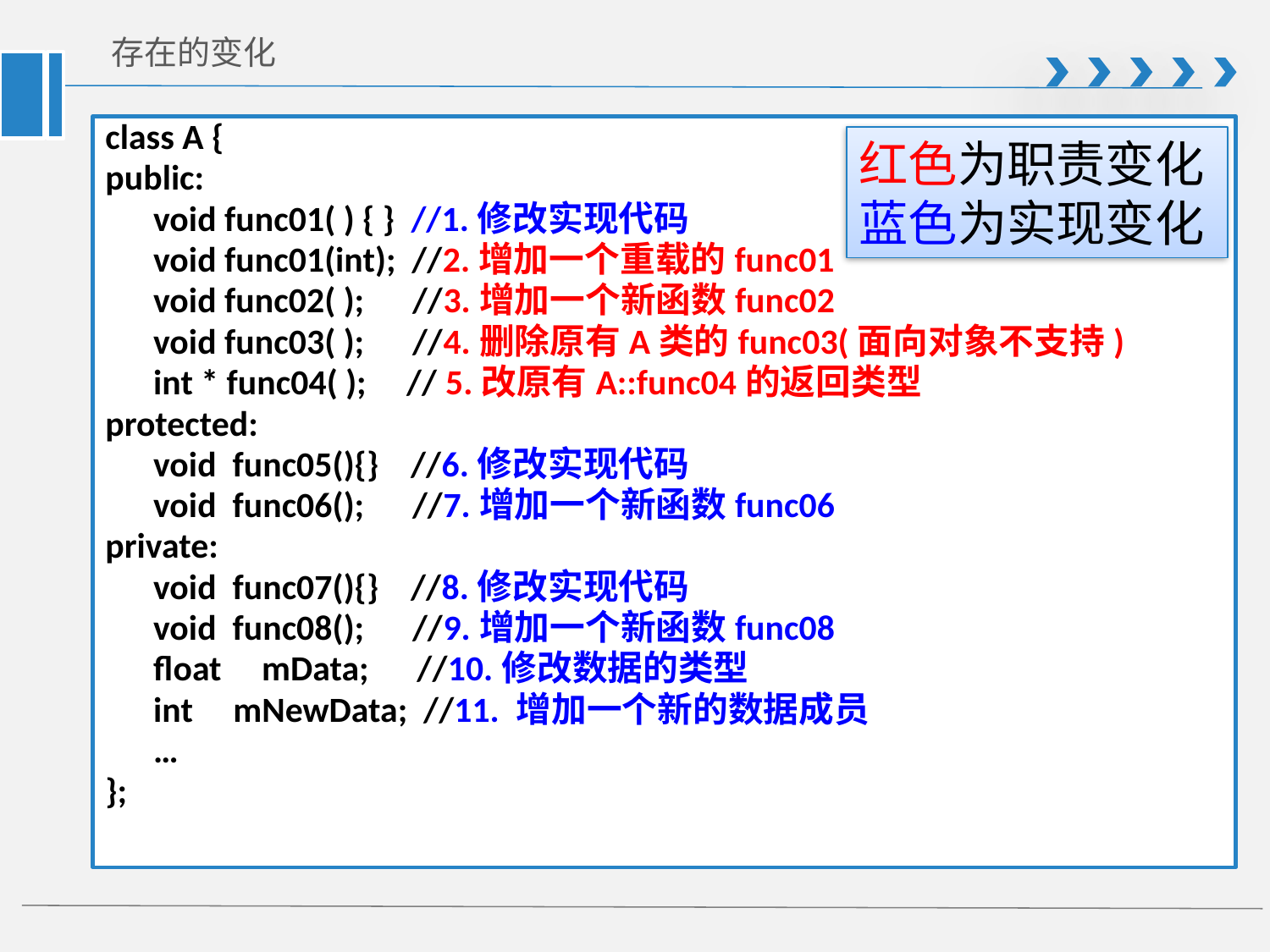

# 存在的变化
class A {
public:
      void func01( ) { }  //1.修改实现代码
      void func01(int);  //2.增加一个重载的func01
      void func02( );      //3.增加一个新函数func02
      void func03( );      //4.删除原有A类的func03(面向对象不支持)
      int * func04( );     // 5.改原有A::func04的返回类型
protected:
      void  func05(){}    //6.修改实现代码
      void  func06();      //7.增加一个新函数func06
private:
      void  func07(){}    //8.修改实现代码
      void  func08();      //9.增加一个新函数func08
      float     mData;      //10.修改数据的类型
      int     mNewData;  //11. 增加一个新的数据成员
      …
};
红色为职责变化蓝色为实现变化